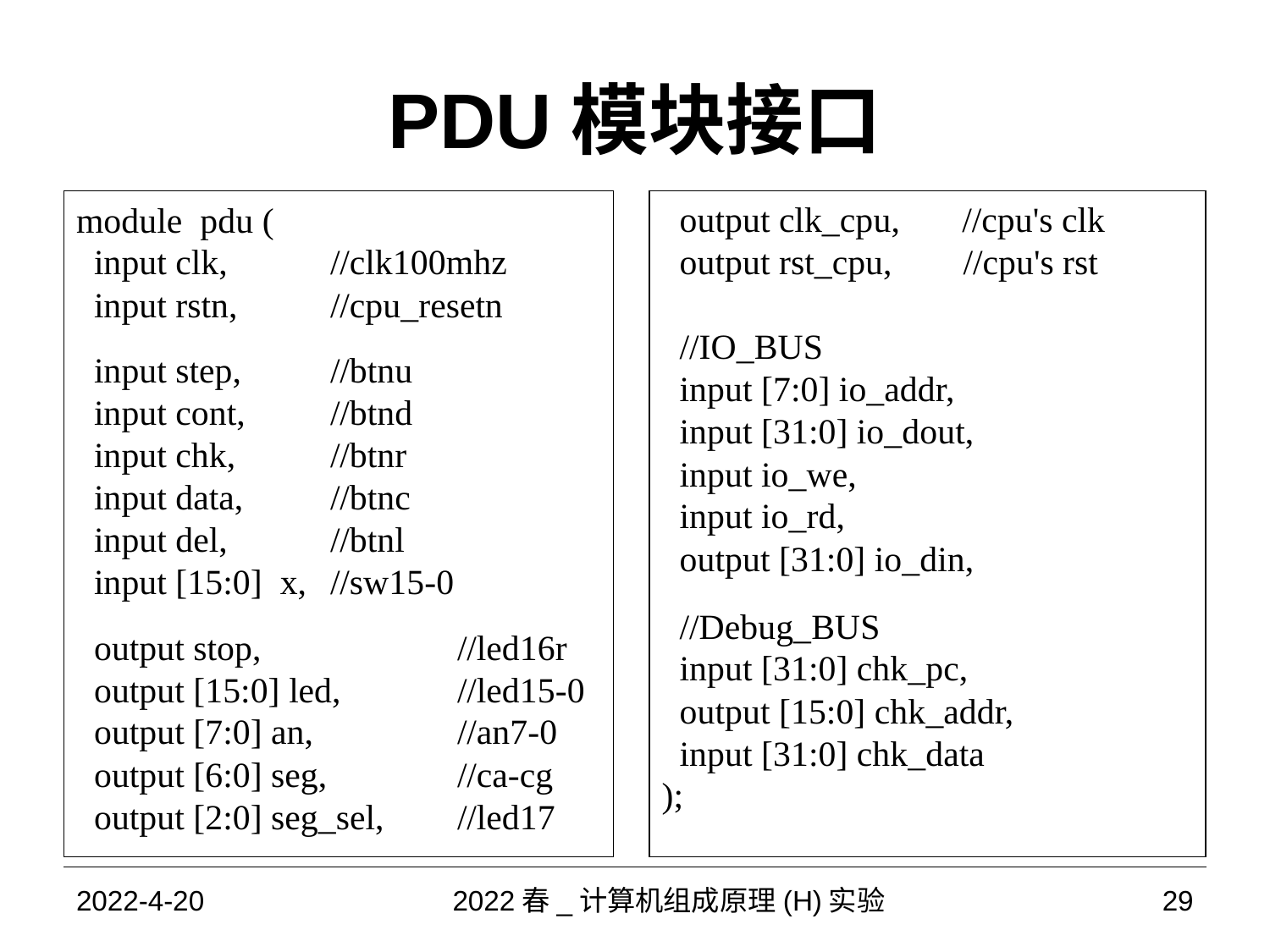

# PDU模块接口
module  pdu (
  input clk,	//clk100mhz
  input rstn,	//cpu_resetn

  input step, 	//btnu
  input cont,	//btnd
  input chk,	//btnr
  input data,	//btnc
  input del,	//btnl
  input [15:0]  x,	//sw15-0

  output stop, 		//led16r
  output [15:0] led,	//led15-0
  output [7:0] an,		//an7-0
  output [6:0] seg,		//ca-cg
  output [2:0] seg_sel, 	//led17
  output clk_cpu,       //cpu's clk
  output rst_cpu,        //cpu's rst

  //IO_BUS
  input [7:0] io_addr,
  input [31:0] io_dout,
  input io_we,
  input io_rd,
  output [31:0] io_din,

  //Debug_BUS
  input [31:0] chk_pc,
  output [15:0] chk_addr,
  input [31:0] chk_data
);
2022-4-20
2022春_计算机组成原理(H)实验
29